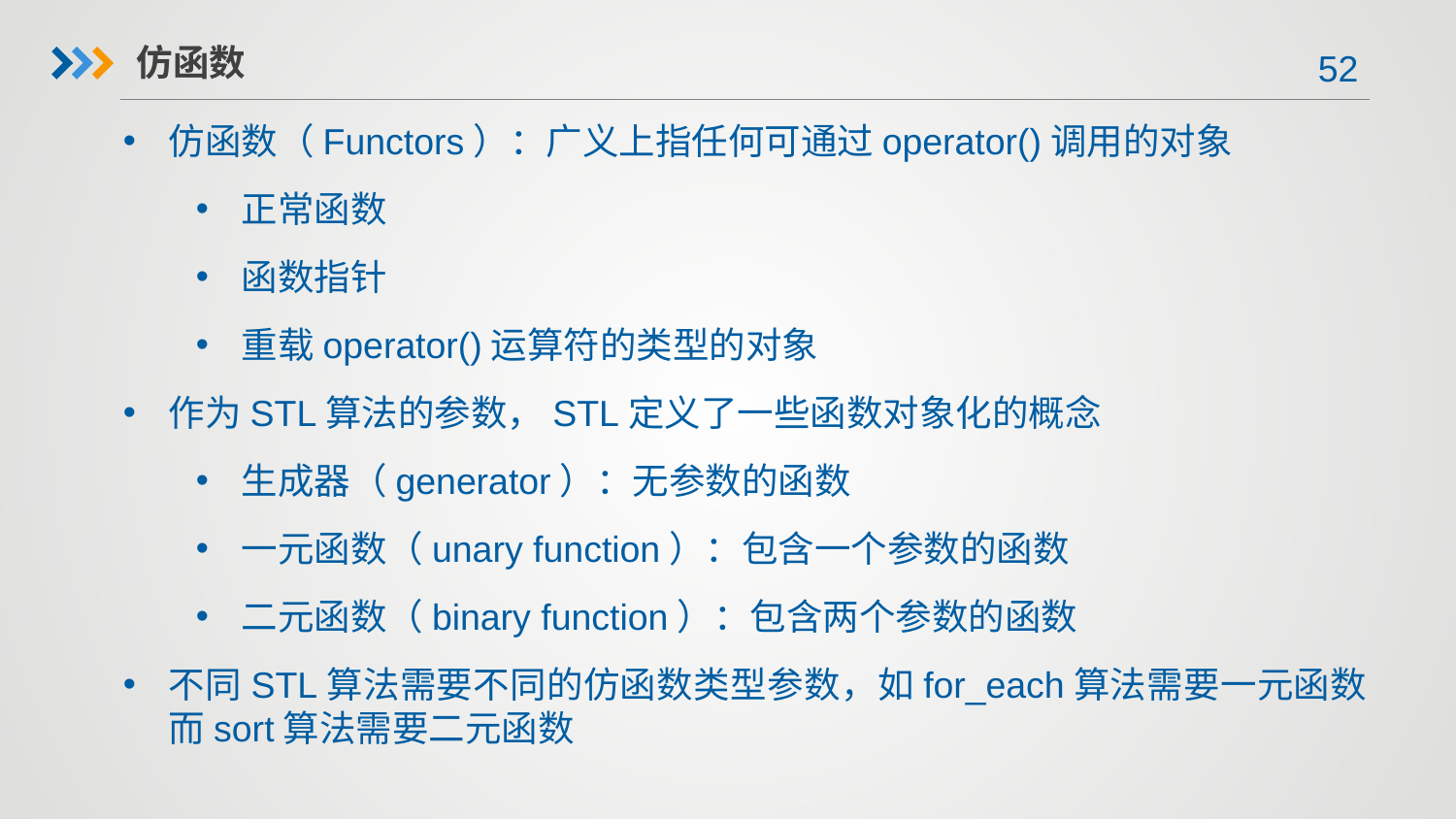

仿函数
仿函数（Functors）：广义上指任何可通过operator()调用的对象
正常函数
函数指针
重载operator()运算符的类型的对象
作为STL算法的参数，STL定义了一些函数对象化的概念
生成器（generator）：无参数的函数
一元函数（unary function）：包含一个参数的函数
二元函数（binary function）：包含两个参数的函数
不同STL算法需要不同的仿函数类型参数，如for_each算法需要一元函数而sort算法需要二元函数